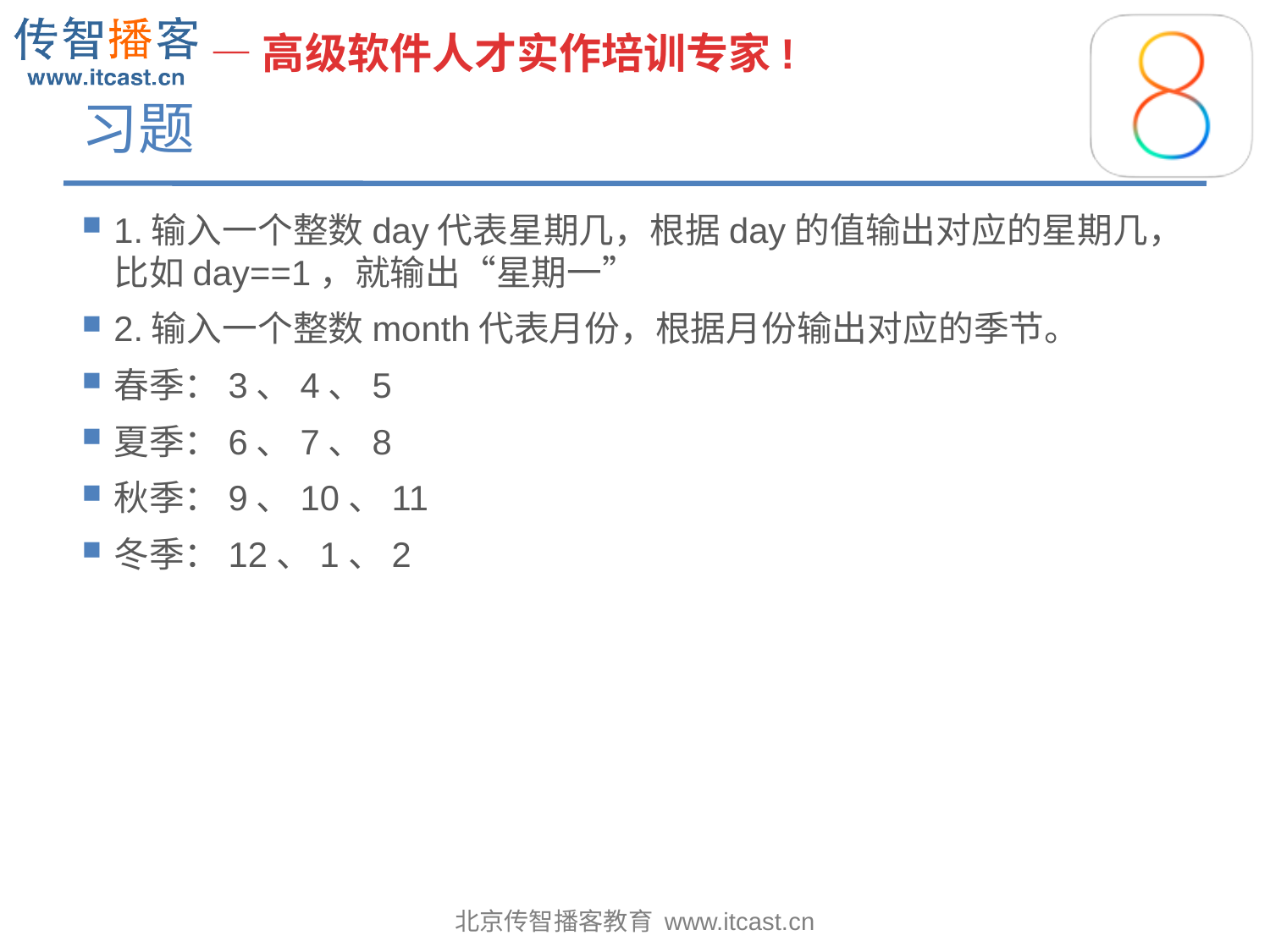

# 习题
1.输入一个整数day代表星期几，根据day的值输出对应的星期几，比如day==1，就输出“星期一”
2.输入一个整数month代表月份，根据月份输出对应的季节。
春季：3、4、5
夏季：6、7、8
秋季：9、10、11
冬季：12、1、2